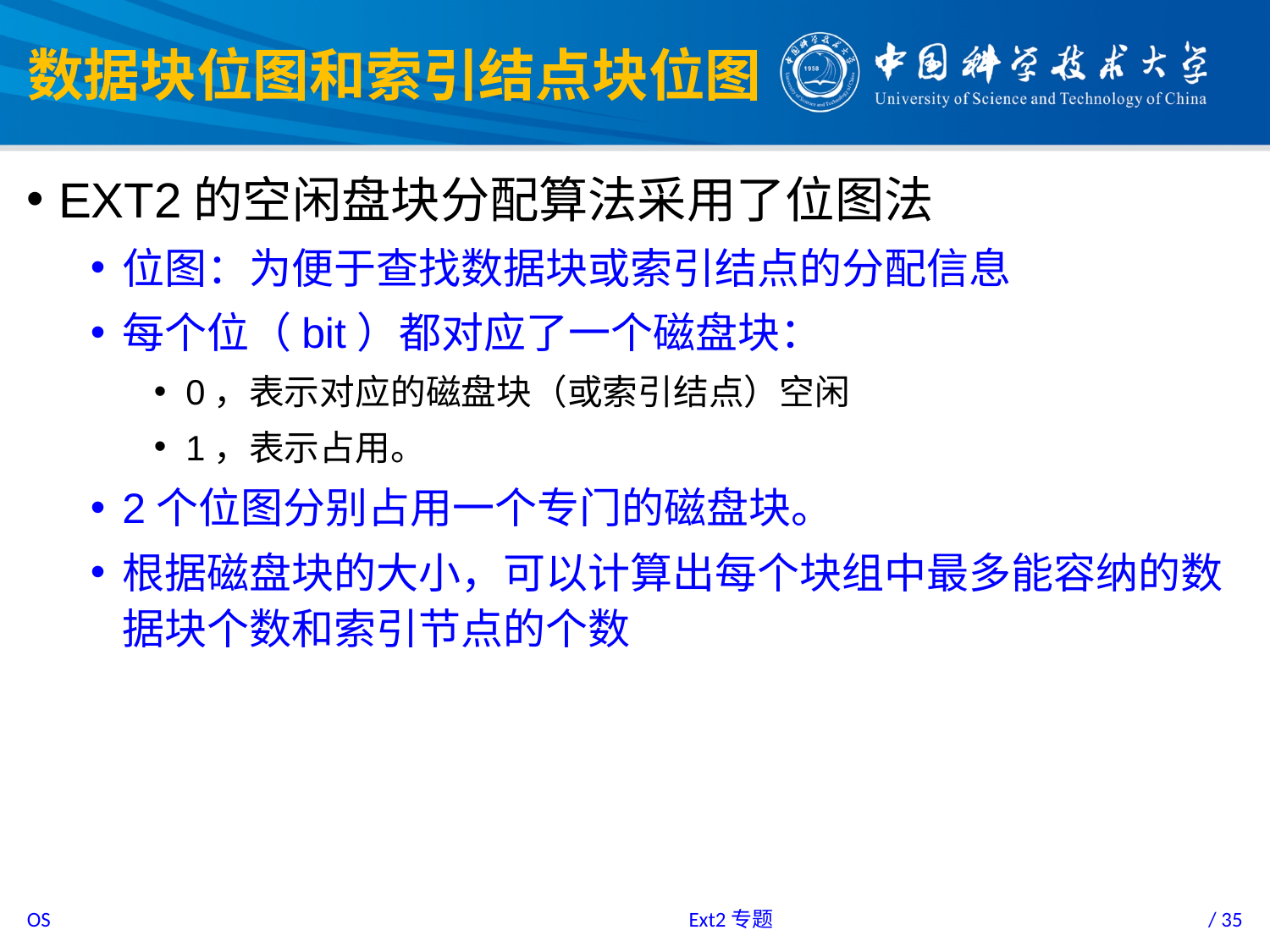

# 数据块位图和索引结点块位图
EXT2的空闲盘块分配算法采用了位图法
位图：为便于查找数据块或索引结点的分配信息
每个位（bit）都对应了一个磁盘块：
0，表示对应的磁盘块（或索引结点）空闲
1，表示占用。
2个位图分别占用一个专门的磁盘块。
根据磁盘块的大小，可以计算出每个块组中最多能容纳的数据块个数和索引节点的个数
Ext2专题